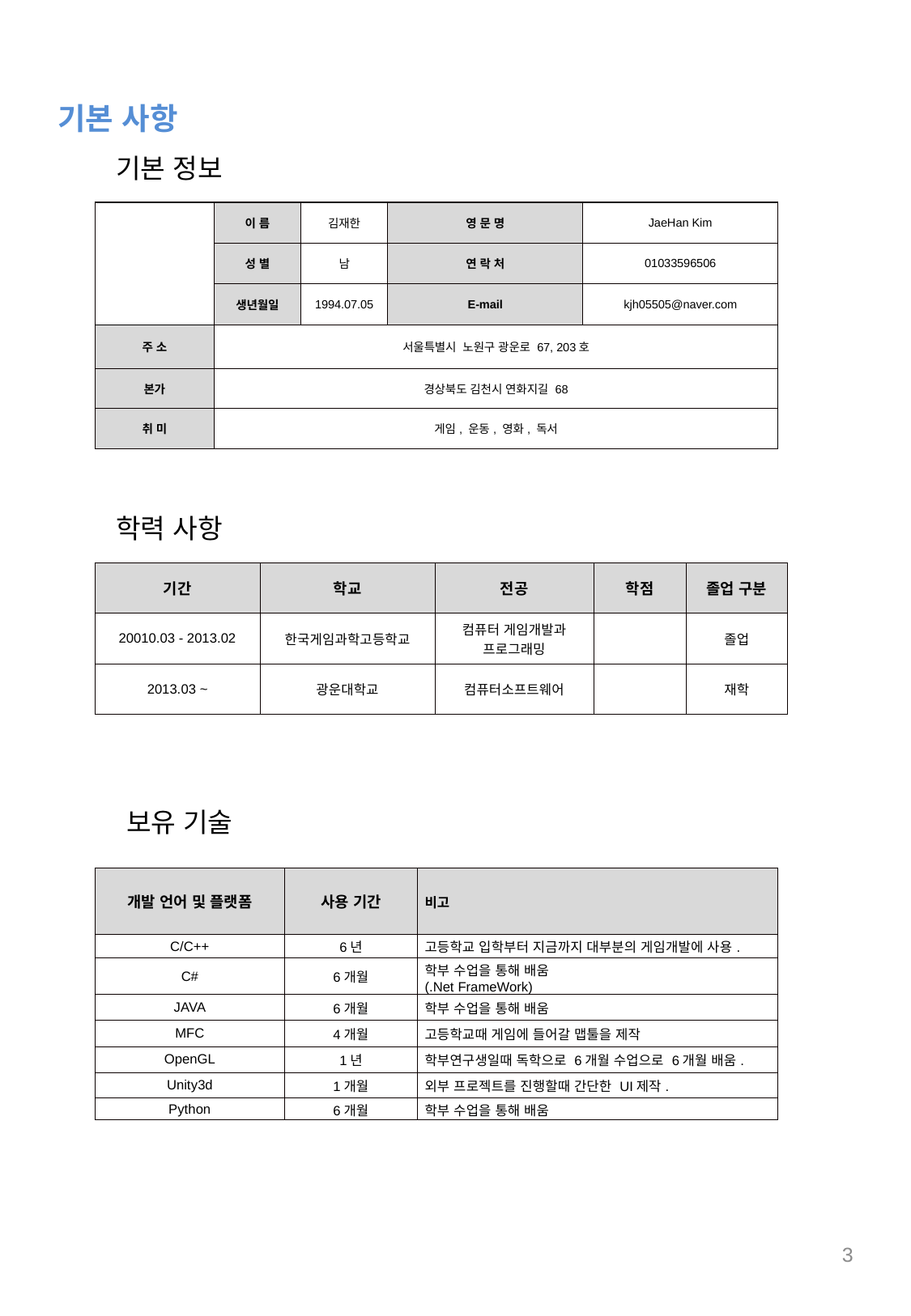

# 기본 사항
기본 정보
|  | 이 름 | 김재한 | 영 문 명 | JaeHan Kim |
| --- | --- | --- | --- | --- |
|  | 성 별 | 남 | 연 락 처 | 01033596506 |
|  | 생년월일 | 1994.07.05 | E-mail | kjh05505@naver.com |
| 주 소 | 서울특별시 노원구 광운로 67, 203호 |  |  |  |
| 본가 | 경상북도 김천시 연화지길 68 |  |  |  |
| 취 미 | 게임, 운동, 영화, 독서 |  |  |  |
학력 사항
| 기간 | 학교 | 전공 | 학점 | 졸업 구분 |
| --- | --- | --- | --- | --- |
| 20010.03 - 2013.02 | 한국게임과학고등학교 | 컴퓨터 게임개발과 프로그래밍 |  | 졸업 |
| 2013.03 ~ | 광운대학교 | 컴퓨터소프트웨어 |  | 재학 |

보유 기술
| 개발 언어 및 플랫폼 | 사용 기간 | 비고 |
| --- | --- | --- |
| C/C++ | 6년 | 고등학교 입학부터 지금까지 대부분의 게임개발에 사용. |
| C# | 6개월 | 학부 수업을 통해 배움 (.Net FrameWork) |
| JAVA | 6개월 | 학부 수업을 통해 배움 |
| MFC | 4개월 | 고등학교때 게임에 들어갈 맵툴을 제작 |
| OpenGL | 1년 | 학부연구생일때 독학으로 6개월 수업으로 6개월 배움. |
| Unity3d | 1개월 | 외부 프로젝트를 진행할때 간단한 UI제작. |
| Python | 6개월 | 학부 수업을 통해 배움 |
3